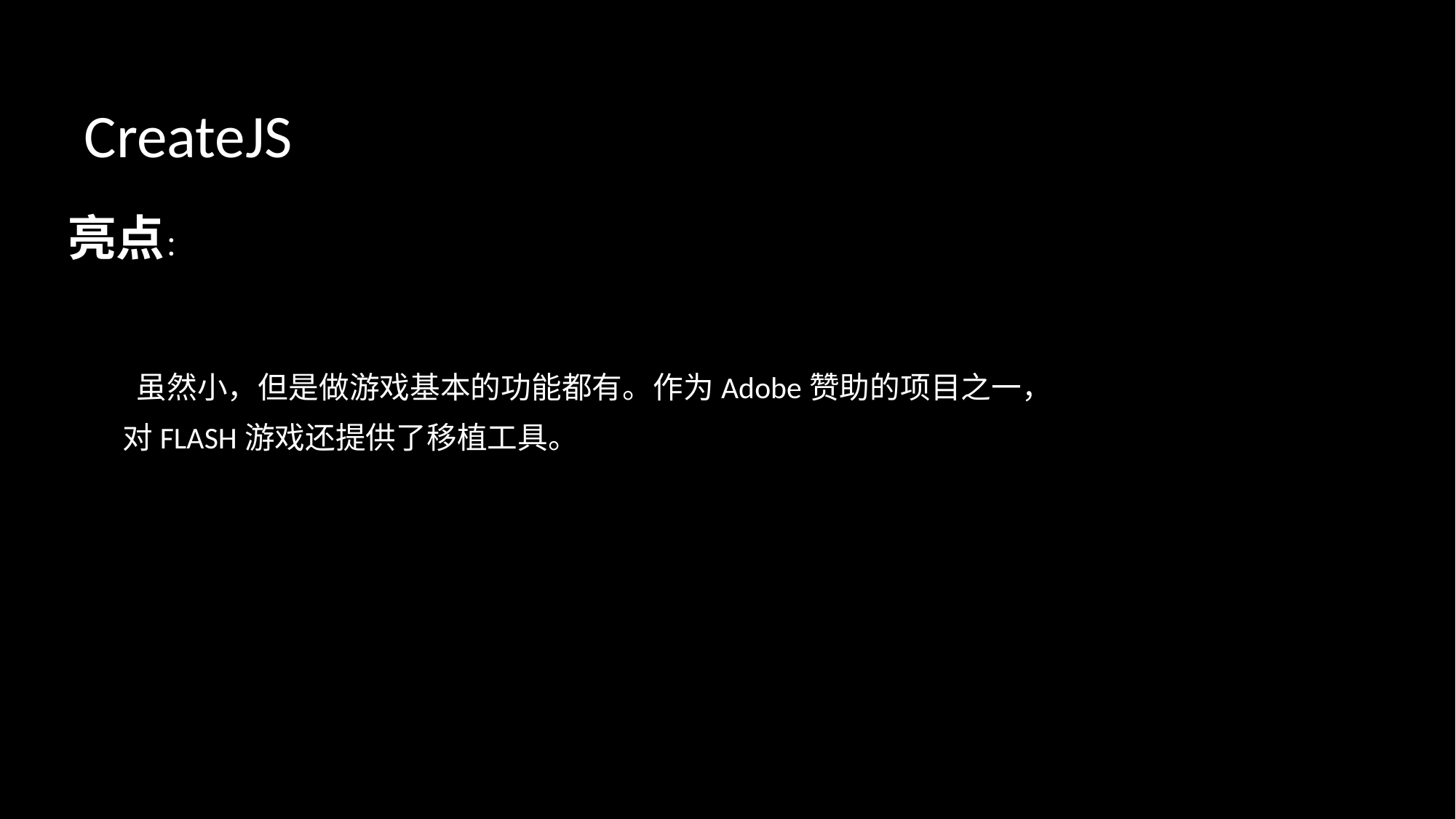

CreateJS
亮点：

  虽然小，但是做游戏基本的功能都有。作为Adobe赞助的项目之一，
       对FLASH游戏还提供了移植工具。